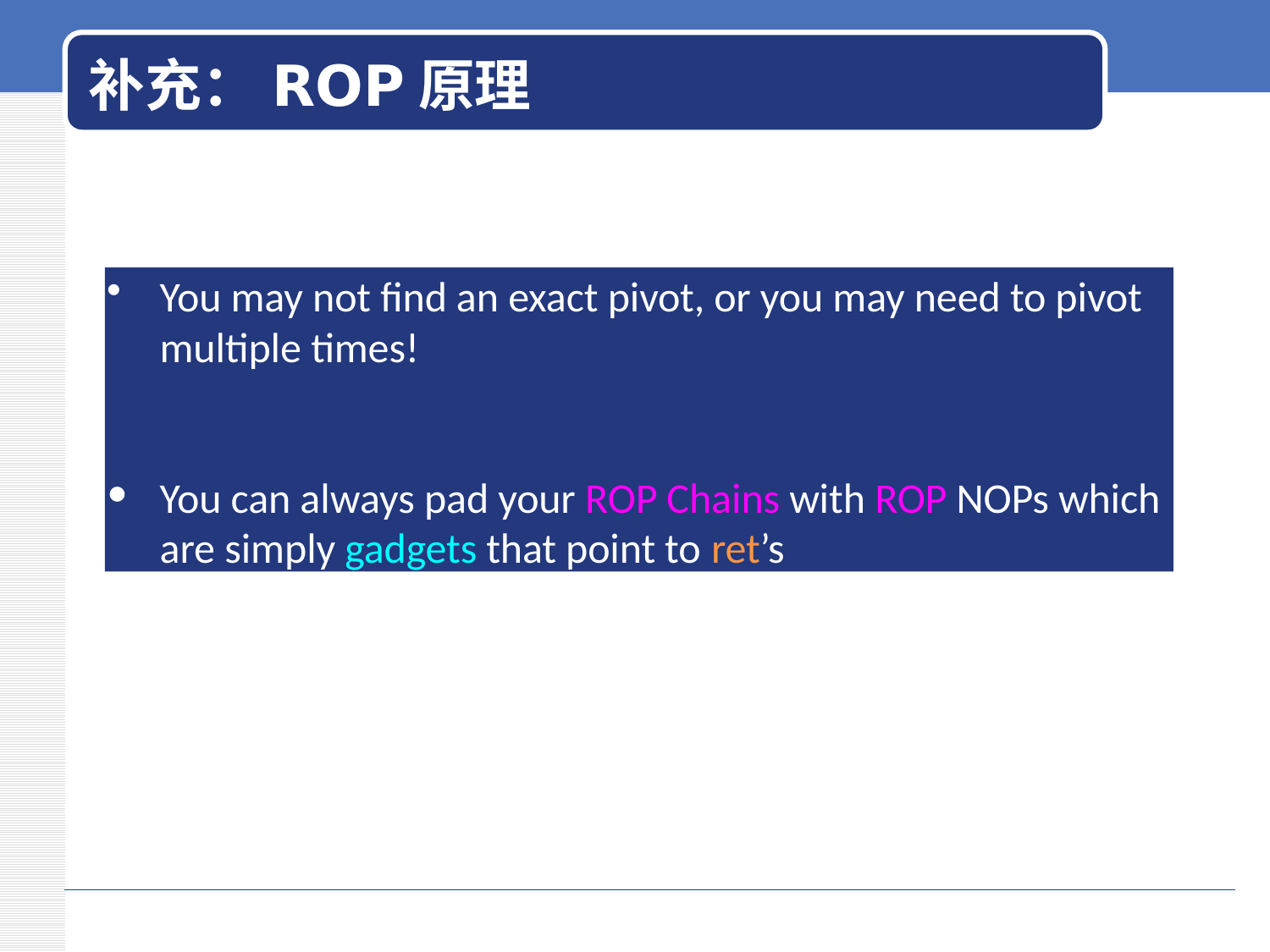

# 补充：ROP原理
You may not find an exact pivot, or you may need to pivot  multiple times!

You can always pad your ROP Chains with ROP NOPs which  are simply gadgets that point to ret’s